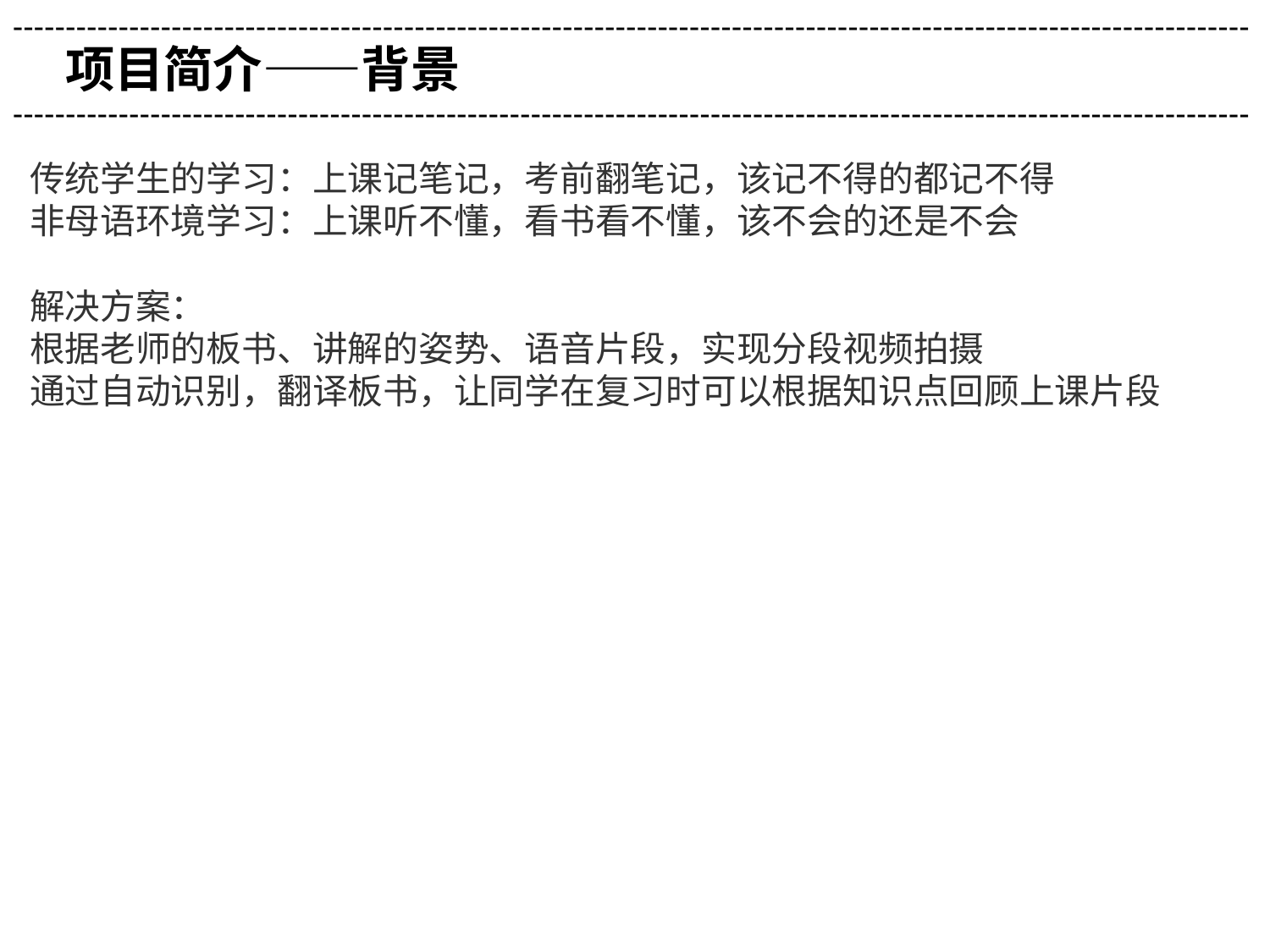

---------------------------------------------------------------------------------------------------------------------
项目简介——背景
---------------------------------------------------------------------------------------------------------------------
传统学生的学习：上课记笔记，考前翻笔记，该记不得的都记不得
非母语环境学习：上课听不懂，看书看不懂，该不会的还是不会

解决方案：
根据老师的板书、讲解的姿势、语音片段，实现分段视频拍摄
通过自动识别，翻译板书，让同学在复习时可以根据知识点回顾上课片段